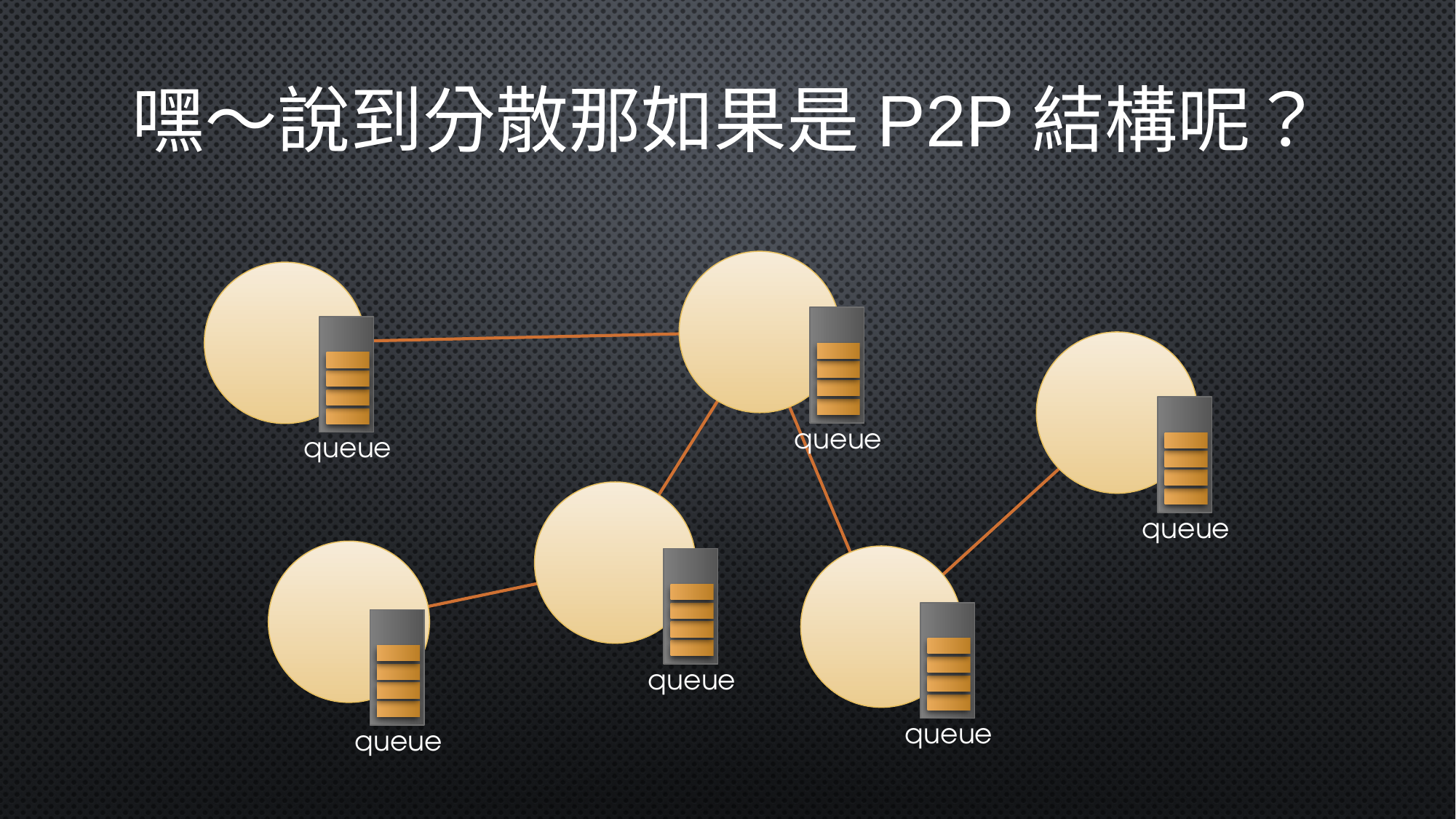

嘿～說到分散那如果是P2P結構呢？

queue
queue

queue

queue
queue
queue